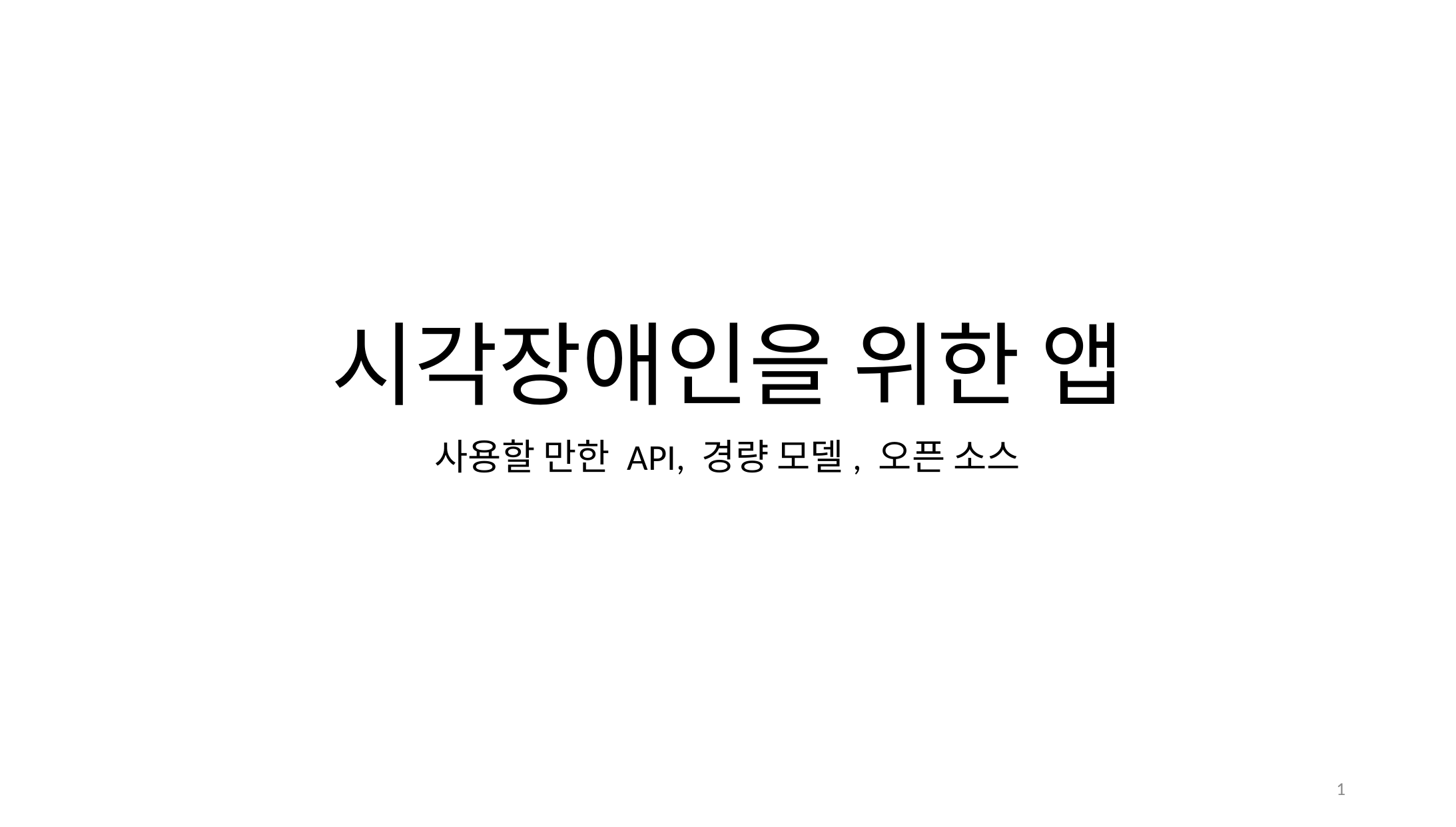

# 시각장애인을 위한 앱
사용할 만한 API, 경량 모델, 오픈 소스
1